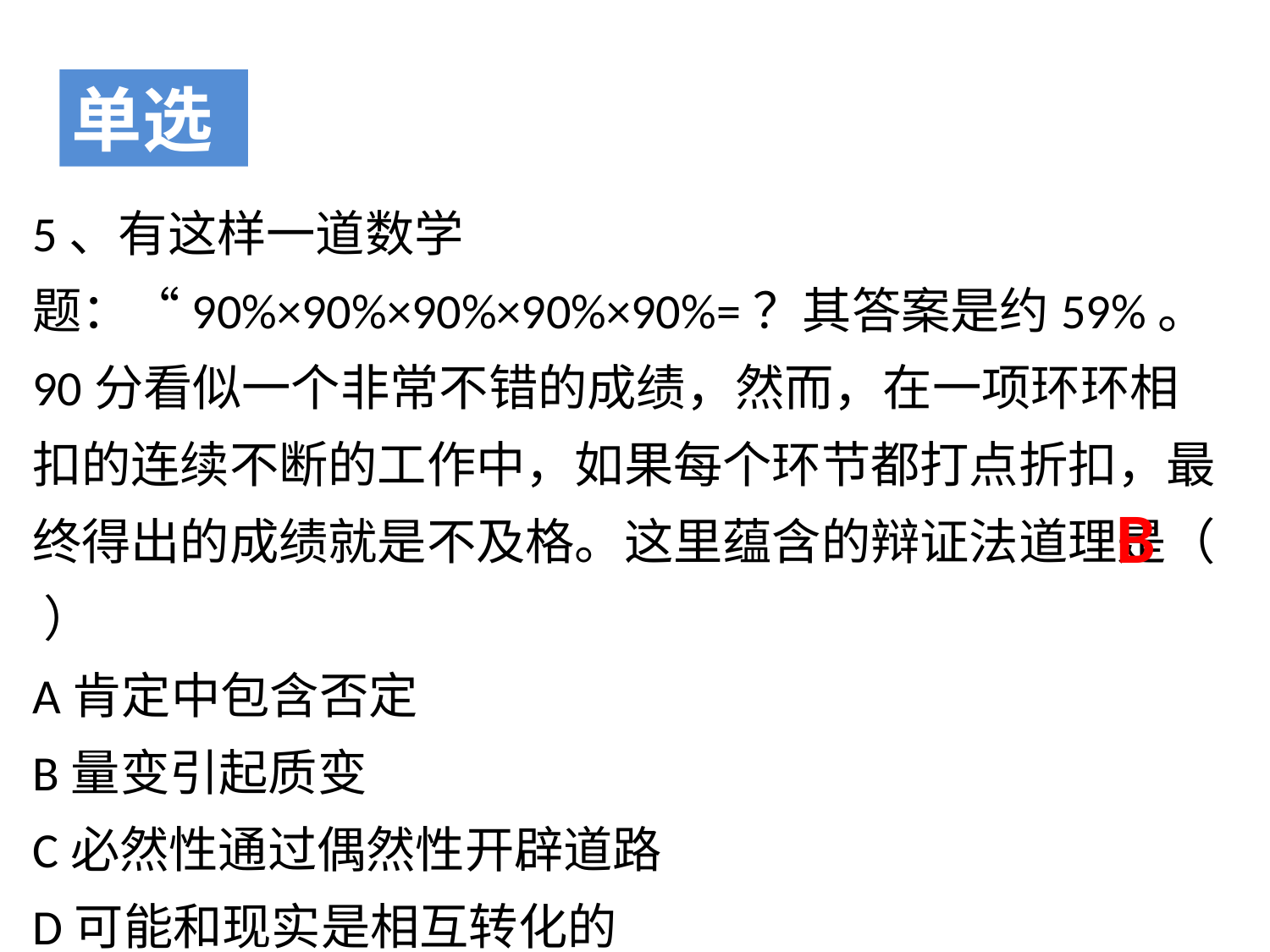

单选
5、有这样一道数学题：“90%×90%×90%×90%×90%=？其答案是约59%。90分看似一个非常不错的成绩，然而，在一项环环相扣的连续不断的工作中，如果每个环节都打点折扣，最终得出的成绩就是不及格。这里蕴含的辩证法道理是（   ）
A肯定中包含否定
B量变引起质变
C必然性通过偶然性开辟道路
D可能和现实是相互转化的

B